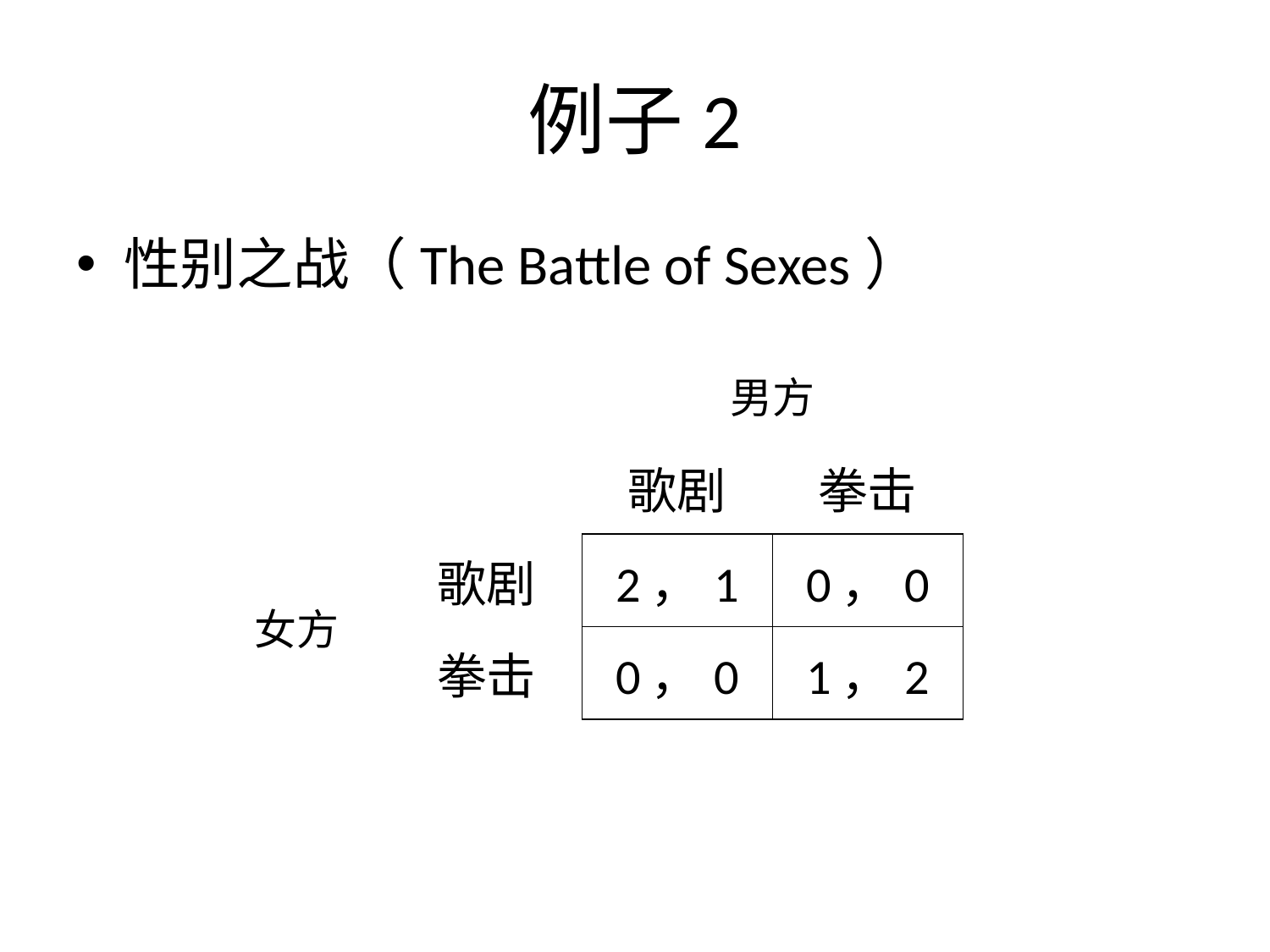

# 例子2
性别之战（The Battle of Sexes）

|  |  | 男方 |  |
| --- | --- | --- | --- |
|  |  | 歌剧 | 拳击 |
| 女方 | 歌剧 | 2，1 | 0，0 |
|  | 拳击 | 0，0 | 1，2 |